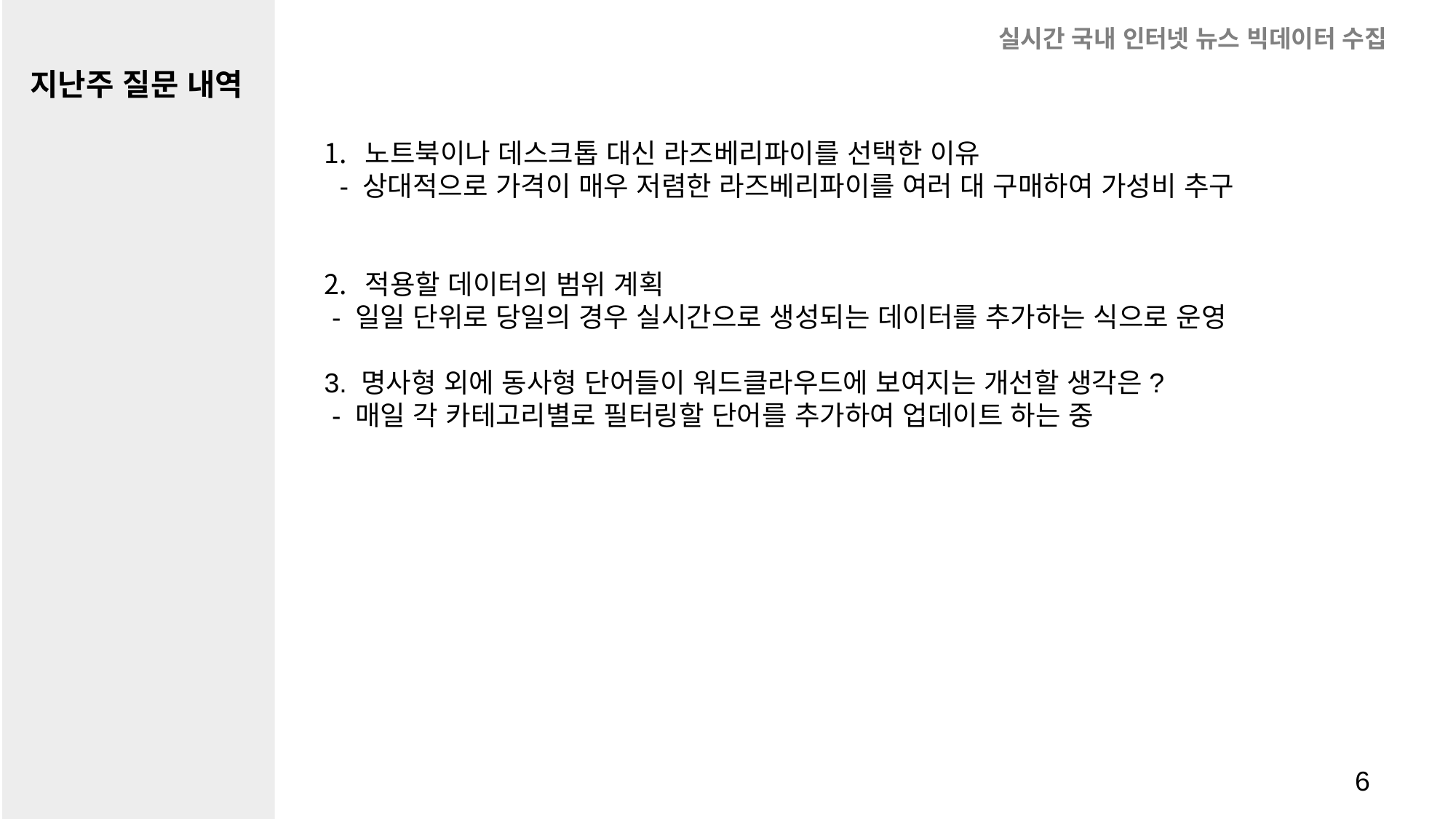

실시간 국내 인터넷 뉴스 빅데이터 수집
지난주 질문 내역
노트북이나 데스크톱 대신 라즈베리파이를 선택한 이유
  - 상대적으로 가격이 매우 저렴한 라즈베리파이를 여러 대 구매하여 가성비 추구

적용할 데이터의 범위 계획
 - 일일 단위로 당일의 경우 실시간으로 생성되는 데이터를 추가하는 식으로 운영

3. 명사형 외에 동사형 단어들이 워드클라우드에 보여지는 개선할 생각은?
 - 매일 각 카테고리별로 필터링할 단어를 추가하여 업데이트 하는 중

Open eyes
6